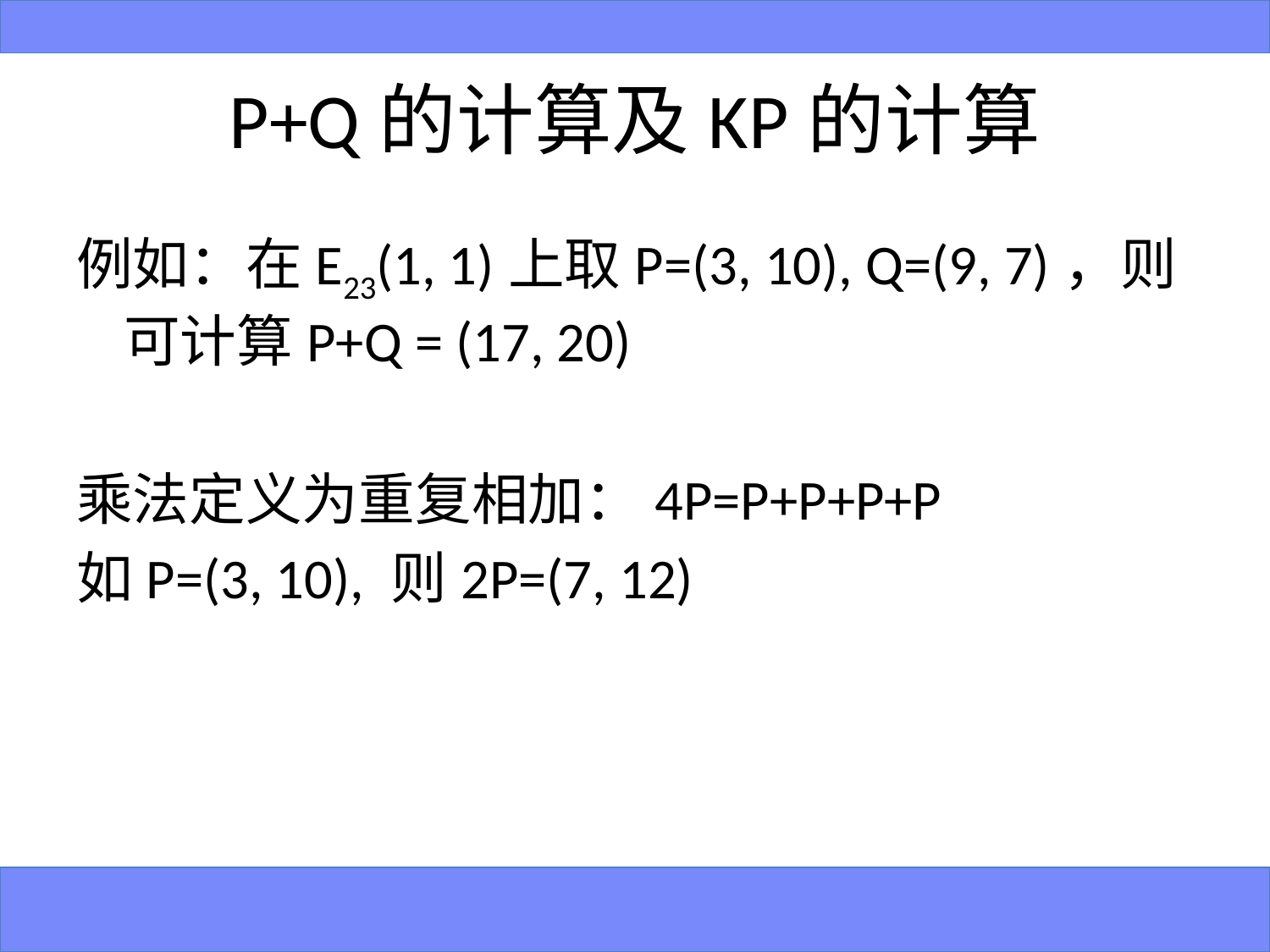

# P+Q的计算及KP的计算
例如：在E23(1, 1)上取P=(3, 10), Q=(9, 7)，则可计算P+Q = (17, 20)

乘法定义为重复相加：4P=P+P+P+P
如P=(3, 10), 则2P=(7, 12)